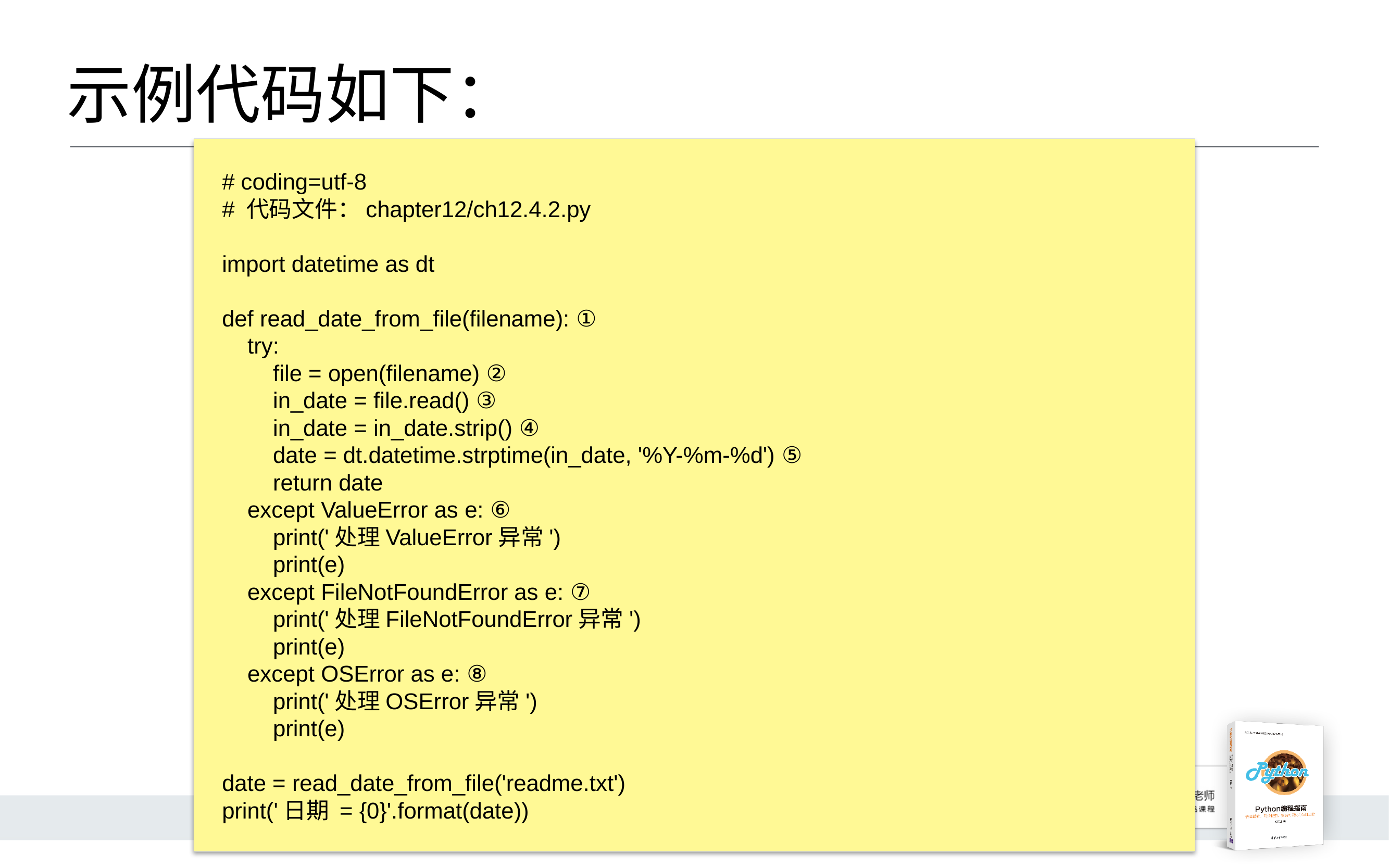

# 示例代码如下：
# coding=utf-8
# 代码文件：chapter12/ch12.4.2.py

import datetime as dt

def read_date_from_file(filename): ①
    try:
        file = open(filename) ②
        in_date = file.read() ③
        in_date = in_date.strip() ④
        date = dt.datetime.strptime(in_date, '%Y-%m-%d') ⑤
        return date
    except ValueError as e: ⑥
        print('处理ValueError异常')
        print(e)
    except FileNotFoundError as e: ⑦
        print('处理FileNotFoundError异常')
        print(e)
    except OSError as e: ⑧
        print('处理OSError异常')
        print(e)

date = read_date_from_file('readme.txt')
print('日期 = {0}'.format(date))